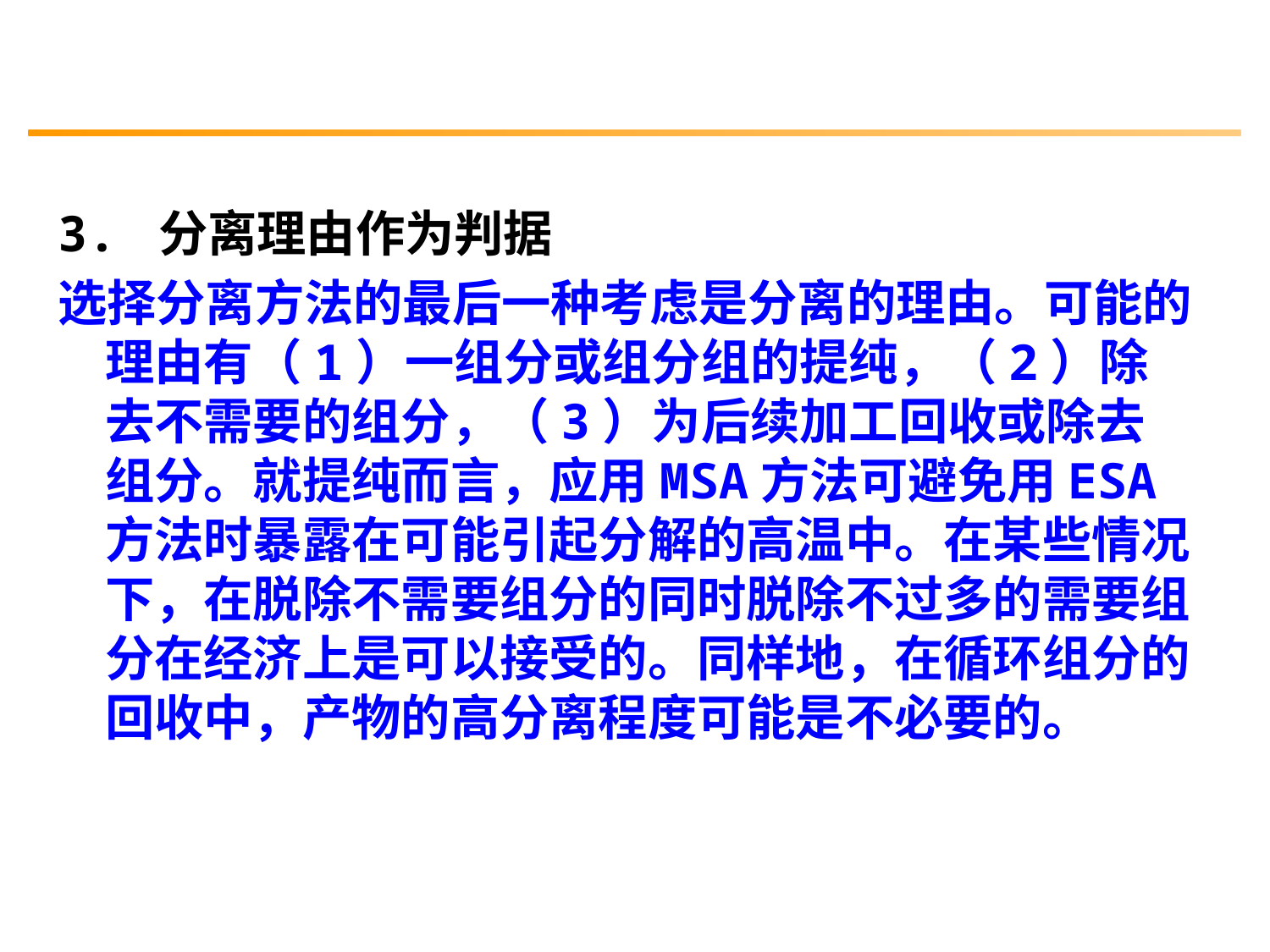

3. 分离理由作为判据
选择分离方法的最后一种考虑是分离的理由。可能的理由有（1）一组分或组分组的提纯，（2）除去不需要的组分，（3）为后续加工回收或除去组分。就提纯而言，应用MSA方法可避免用ESA方法时暴露在可能引起分解的高温中。在某些情况下，在脱除不需要组分的同时脱除不过多的需要组分在经济上是可以接受的。同样地，在循环组分的回收中，产物的高分离程度可能是不必要的。